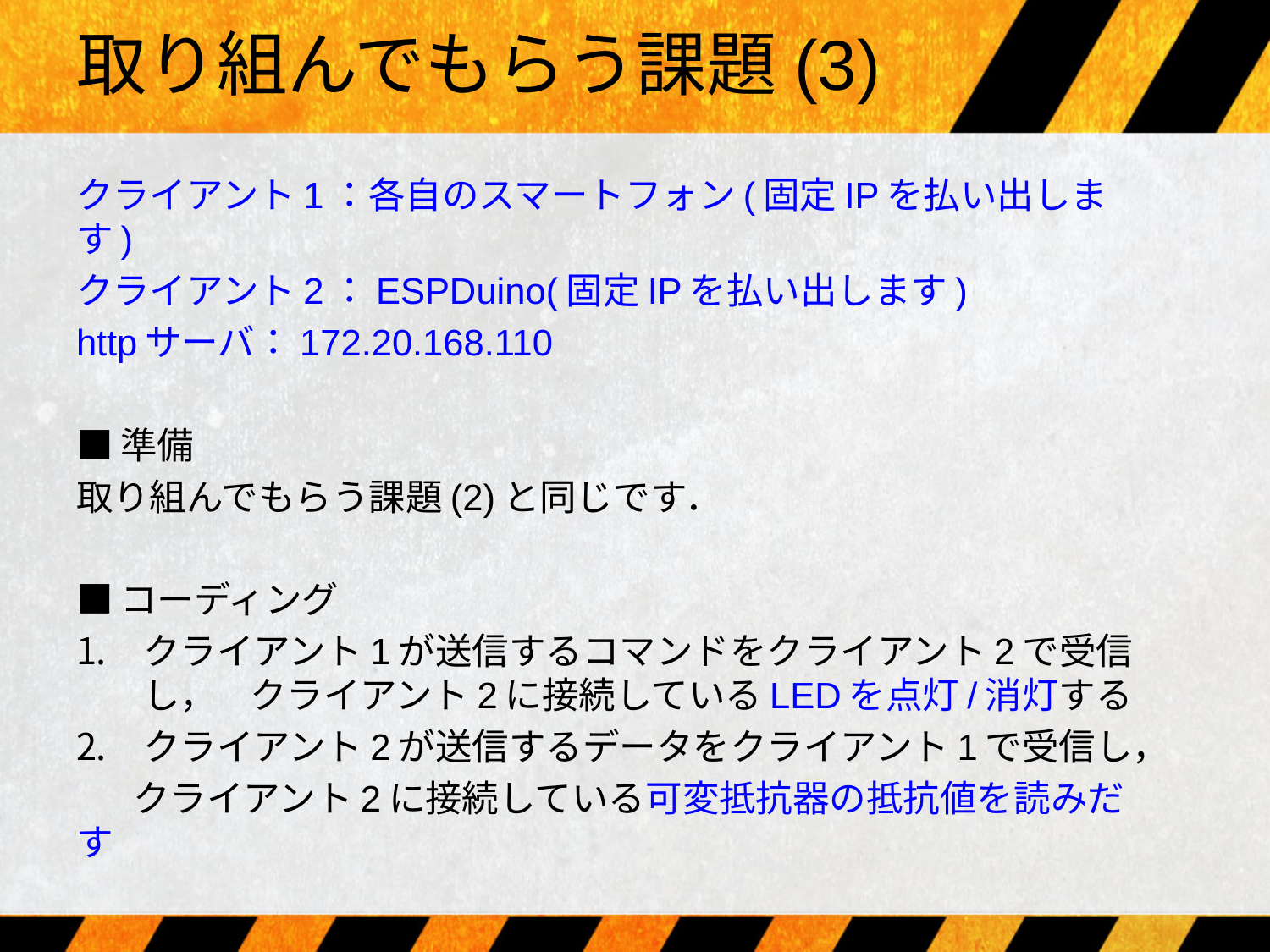

# 取り組んでもらう課題(3)
クライアント1：各自のスマートフォン(固定IPを払い出します)
クライアント2：ESPDuino(固定IPを払い出します)
httpサーバ：172.20.168.110

■準備
取り組んでもらう課題(2)と同じです．

■コーディング
クライアント1が送信するコマンドをクライアント2で受信し，    クライアント2に接続しているLEDを点灯/消灯する
クライアント2が送信するデータをクライアント1で受信し，
      クライアント2に接続している可変抵抗器の抵抗値を読みだす